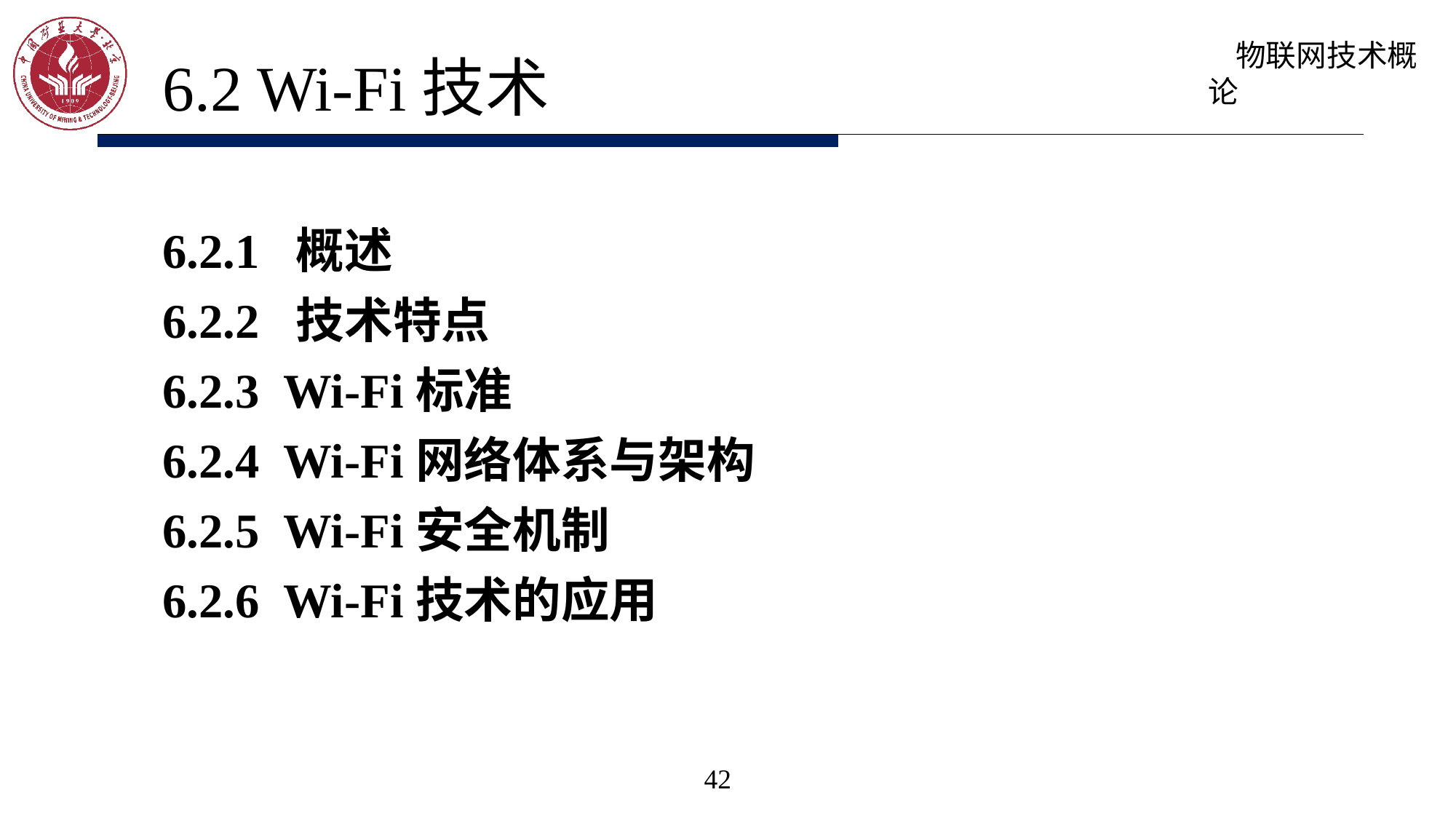

6.2 Wi-Fi技术
6.2.1  概述
6.2.2  技术特点
6.2.3  Wi-Fi标准
6.2.4  Wi-Fi网络体系与架构
6.2.5  Wi-Fi安全机制
6.2.6  Wi-Fi技术的应用
42